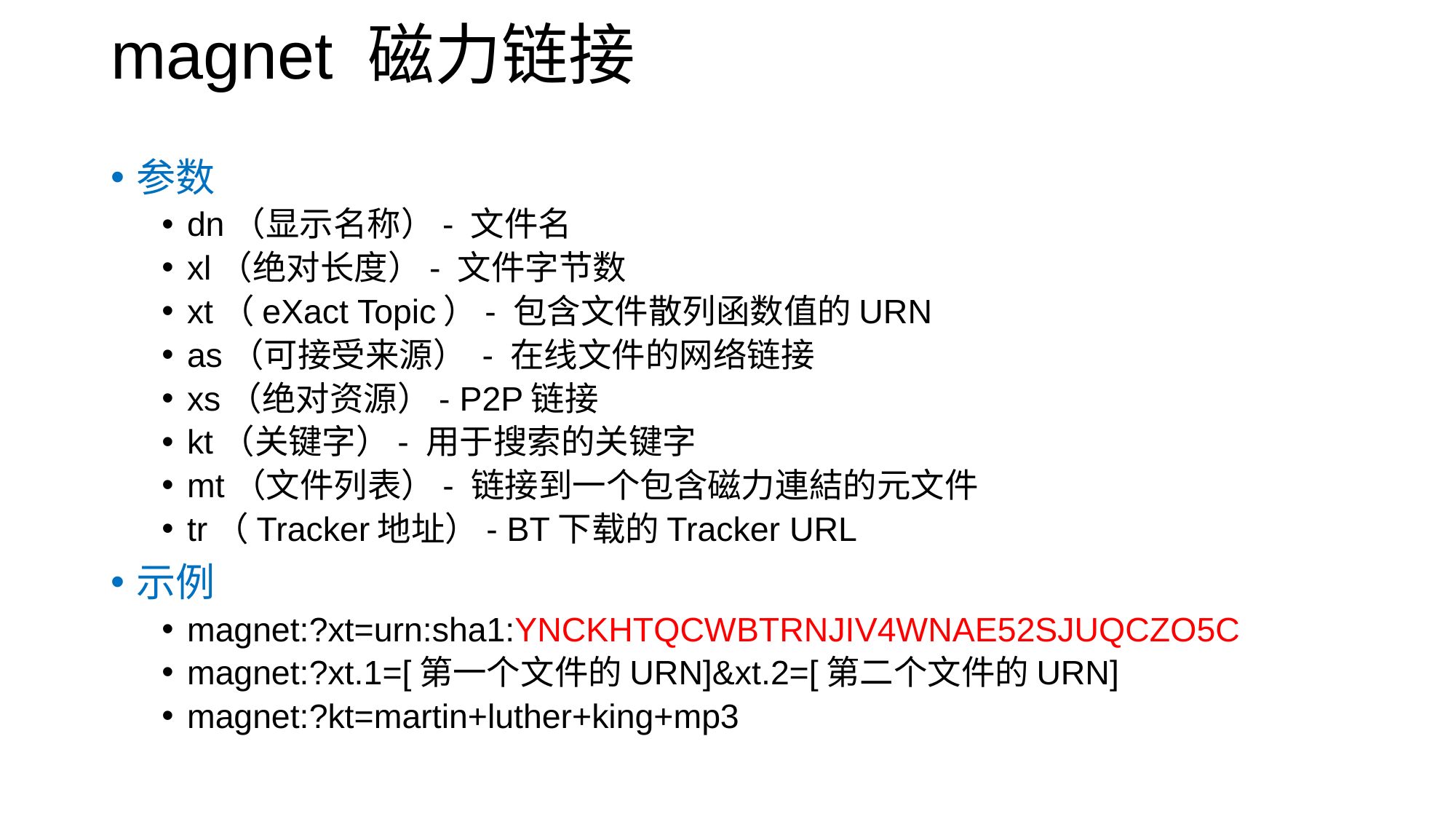

# magnet 磁力链接
参数
dn（显示名称）- 文件名
xl（绝对长度）- 文件字节数
xt（eXact Topic）- 包含文件散列函数值的URN
as（可接受来源） - 在线文件的网络链接
xs（绝对资源）- P2P链接
kt（关键字）- 用于搜索的关键字
mt（文件列表）- 链接到一个包含磁力連結的元文件
tr（Tracker地址）- BT下载的Tracker URL
示例
magnet:?xt=urn:sha1:YNCKHTQCWBTRNJIV4WNAE52SJUQCZO5C
magnet:?xt.1=[第一个文件的URN]&xt.2=[第二个文件的URN]
magnet:?kt=martin+luther+king+mp3